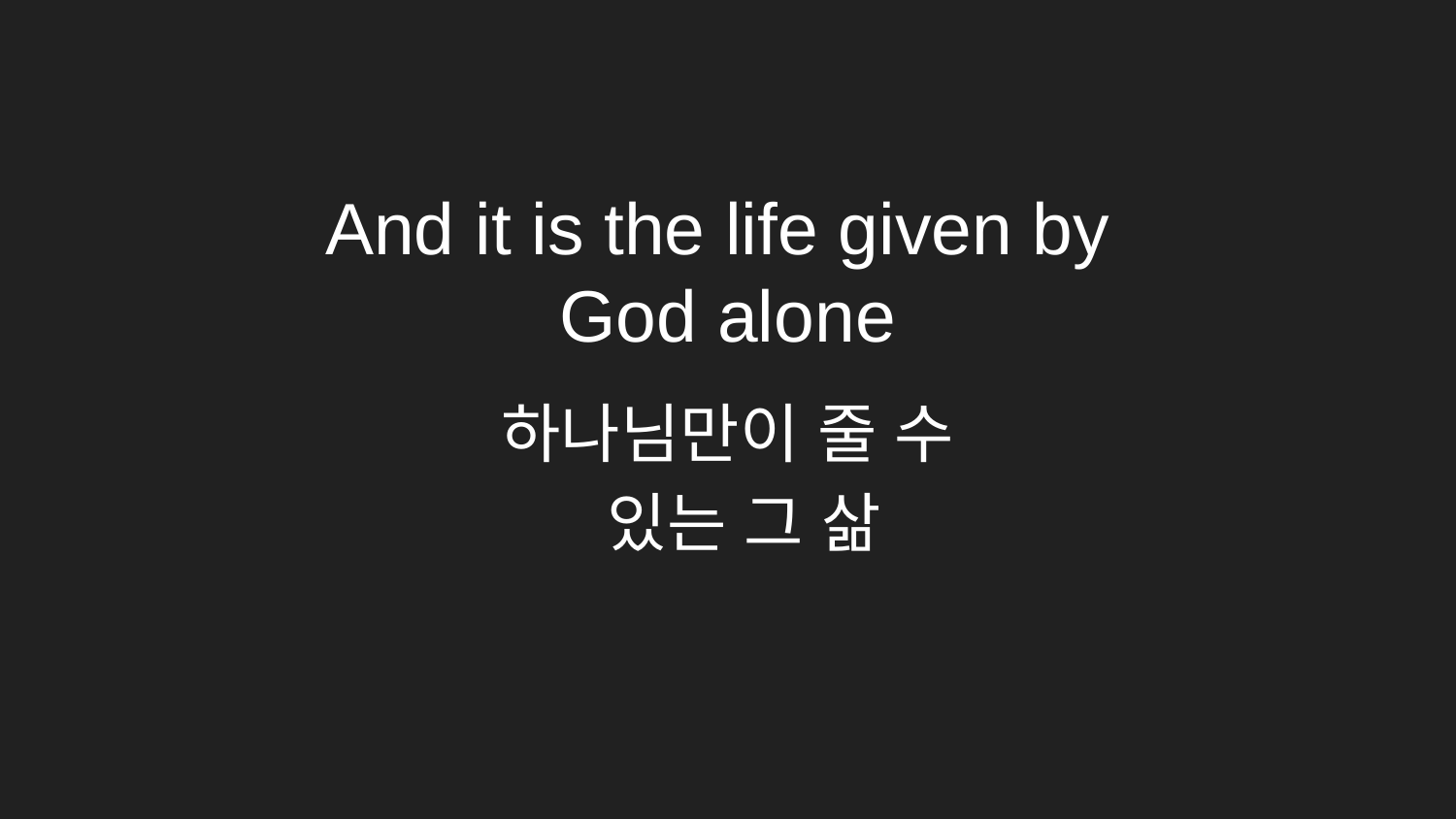

# And it is the life given by God alone
하나님만이 줄 수
 있는 그 삶